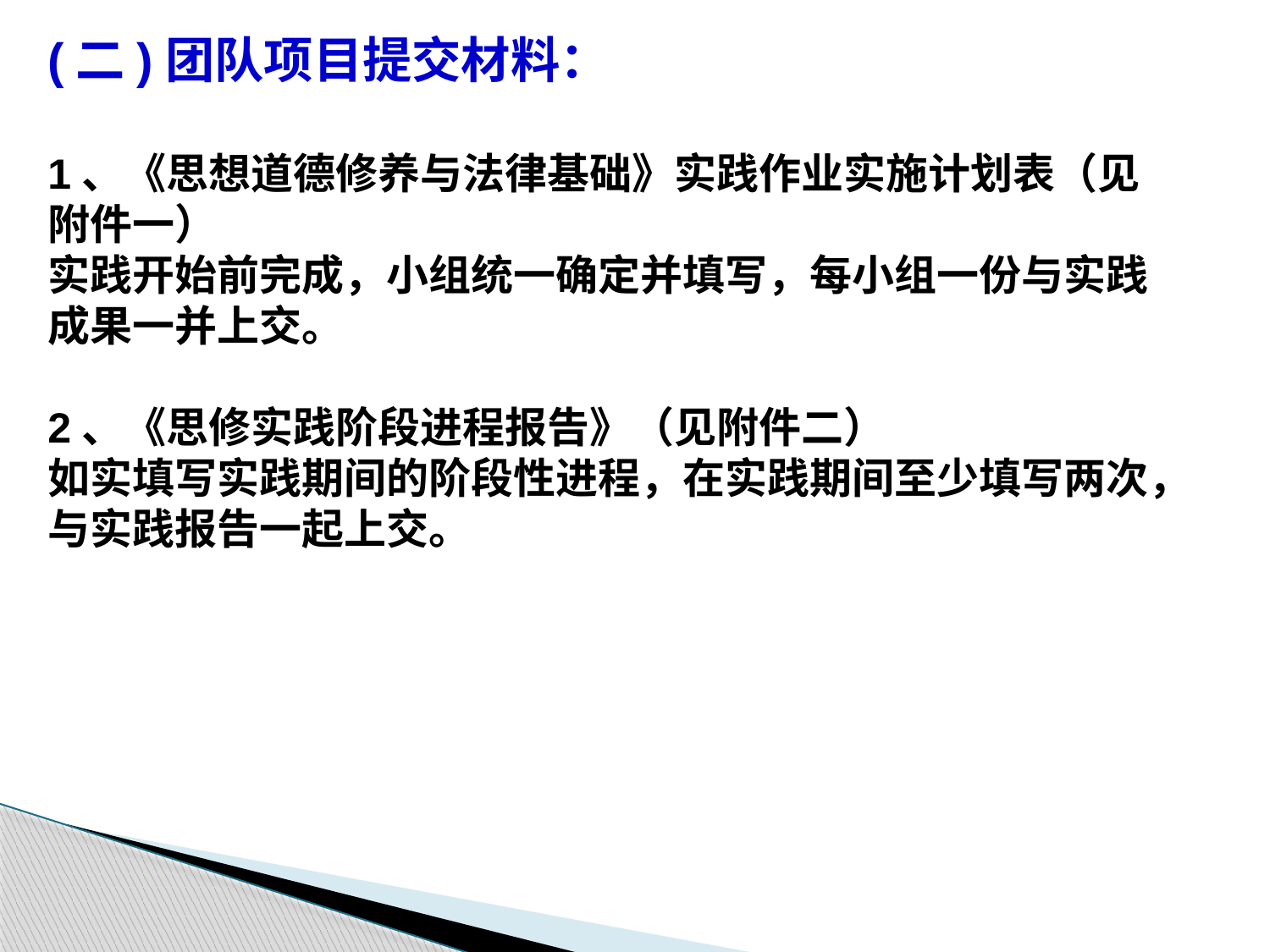

(二)团队项目提交材料：

1、《思想道德修养与法律基础》实践作业实施计划表（见附件一）
实践开始前完成，小组统一确定并填写，每小组一份与实践成果一并上交。

2、《思修实践阶段进程报告》（见附件二）
如实填写实践期间的阶段性进程，在实践期间至少填写两次，与实践报告一起上交。